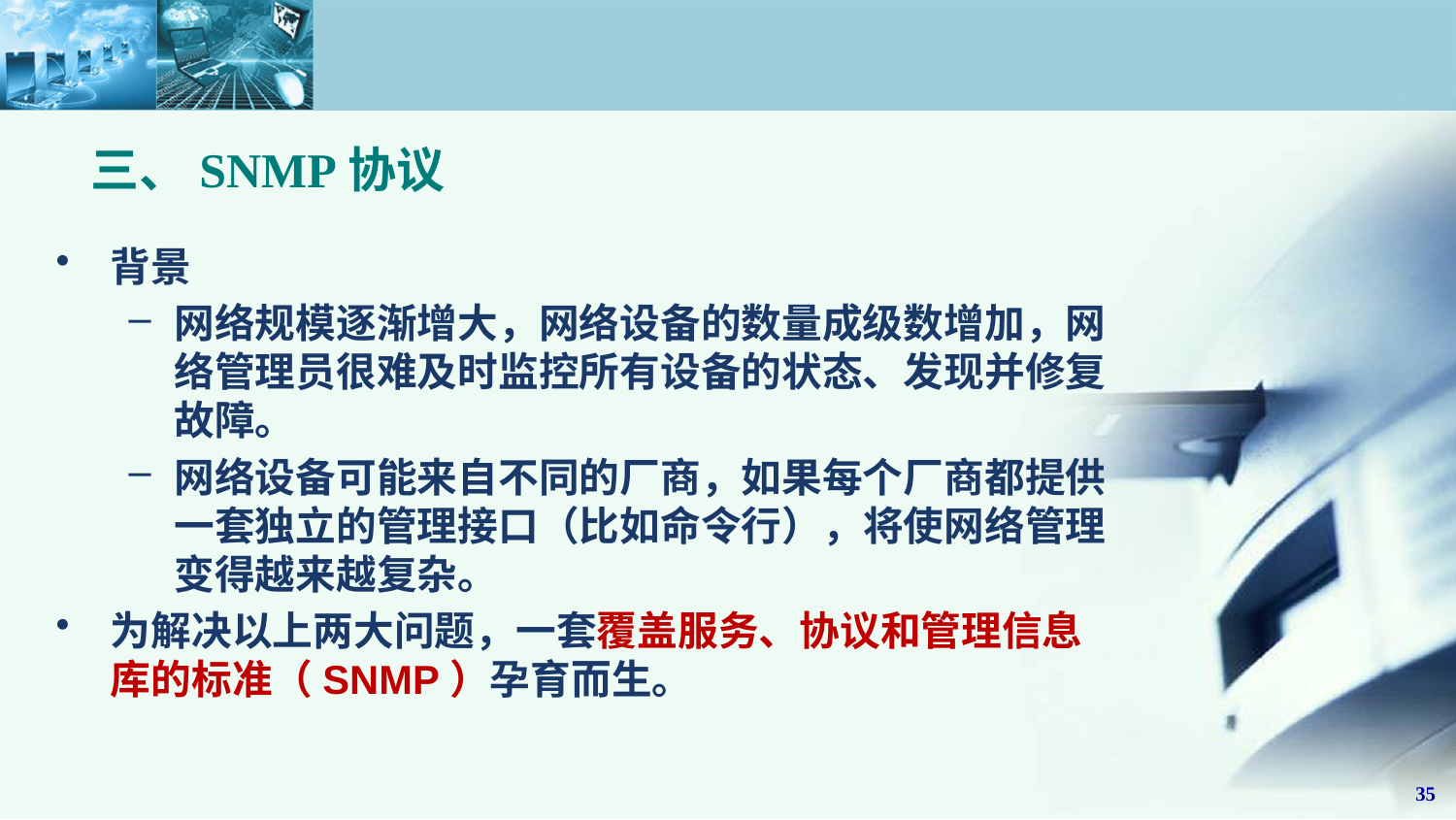

# 三、SNMP协议
背景
网络规模逐渐增大，网络设备的数量成级数增加，网络管理员很难及时监控所有设备的状态、发现并修复故障。
网络设备可能来自不同的厂商，如果每个厂商都提供一套独立的管理接口（比如命令行），将使网络管理变得越来越复杂。
为解决以上两大问题，一套覆盖服务、协议和管理信息库的标准（SNMP）孕育而生。
35